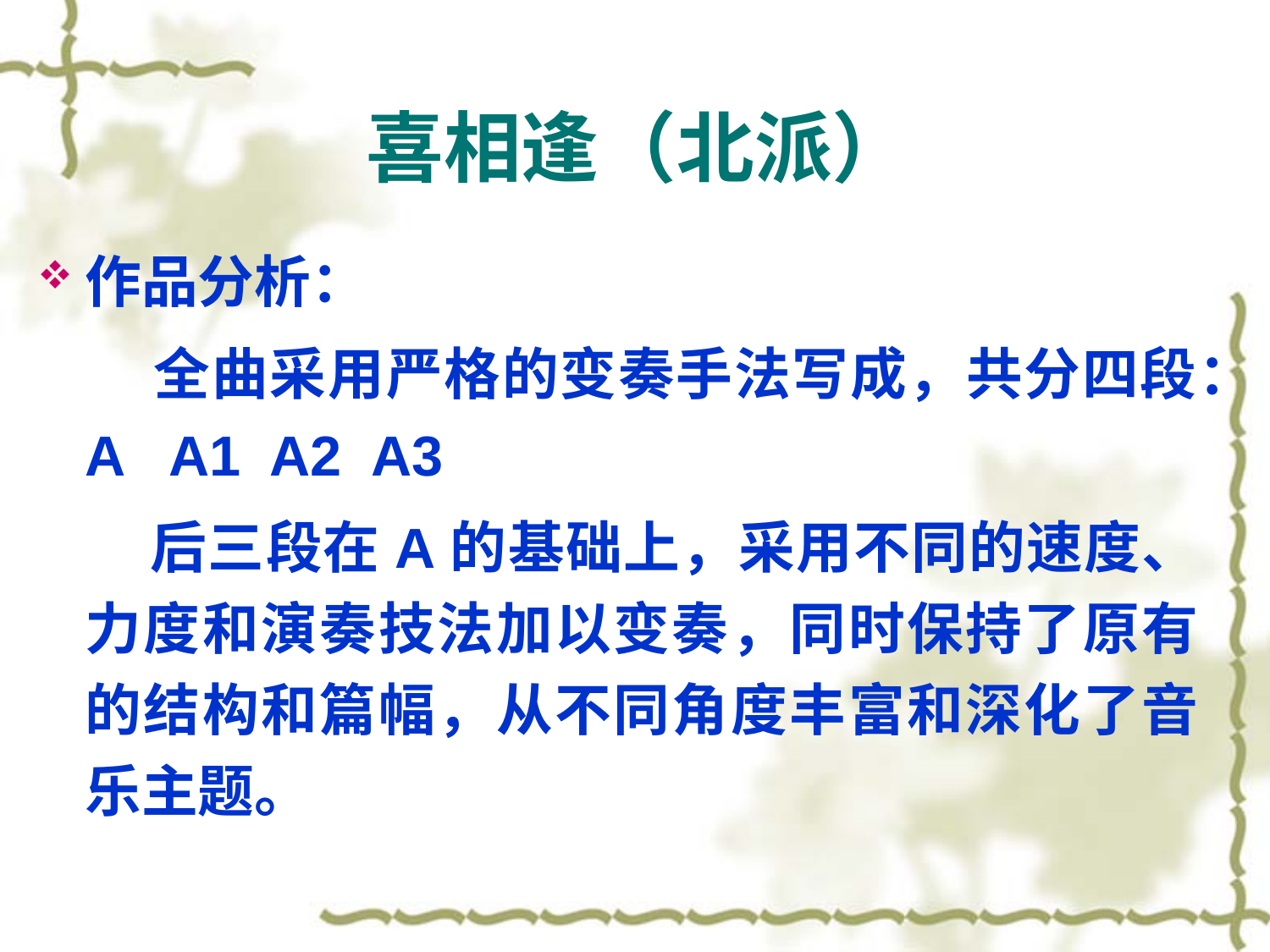

# 喜相逢（北派）
作品分析：
       全曲采用严格的变奏手法写成，共分四段：A   A1  A2  A3
       后三段在A的基础上，采用不同的速度、力度和演奏技法加以变奏，同时保持了原有的结构和篇幅，从不同角度丰富和深化了音乐主题。